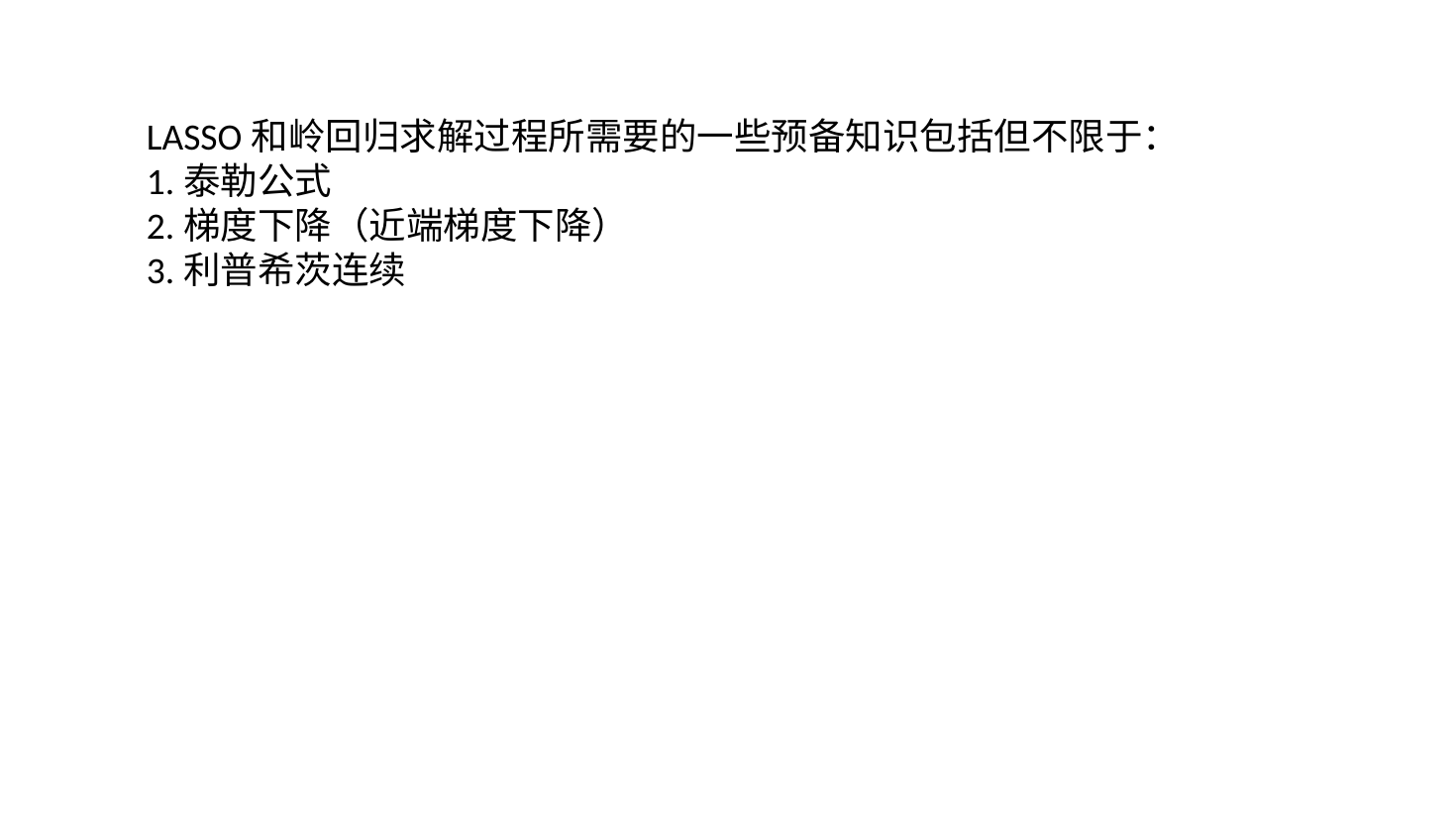

LASSO和岭回归求解过程所需要的一些预备知识包括但不限于：
1.泰勒公式
2.梯度下降（近端梯度下降）
3.利普希茨连续